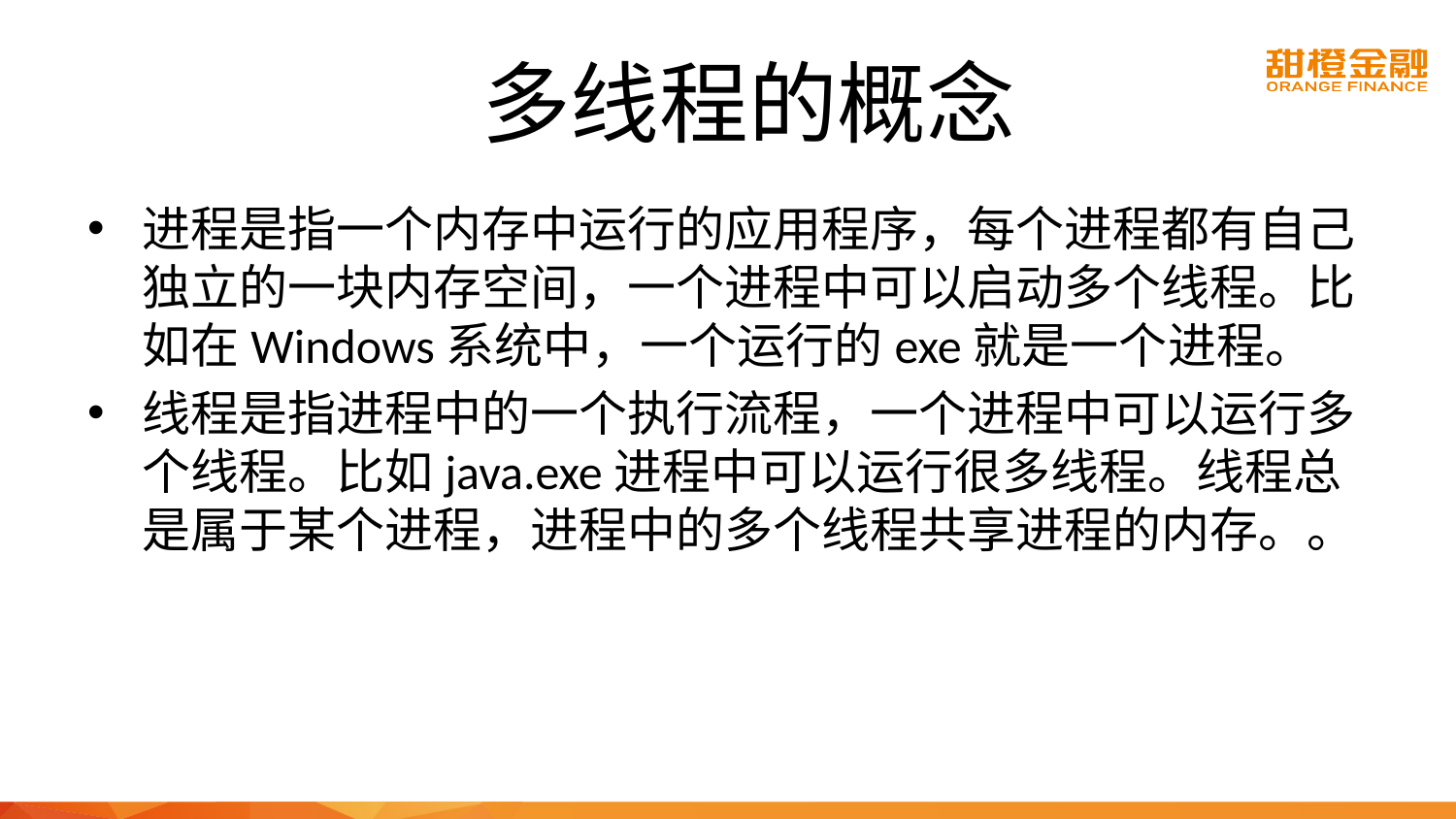

# 多线程的概念
进程是指一个内存中运行的应用程序，每个进程都有自己独立的一块内存空间，一个进程中可以启动多个线程。比如在Windows系统中，一个运行的exe就是一个进程。
线程是指进程中的一个执行流程，一个进程中可以运行多个线程。比如java.exe进程中可以运行很多线程。线程总是属于某个进程，进程中的多个线程共享进程的内存。。